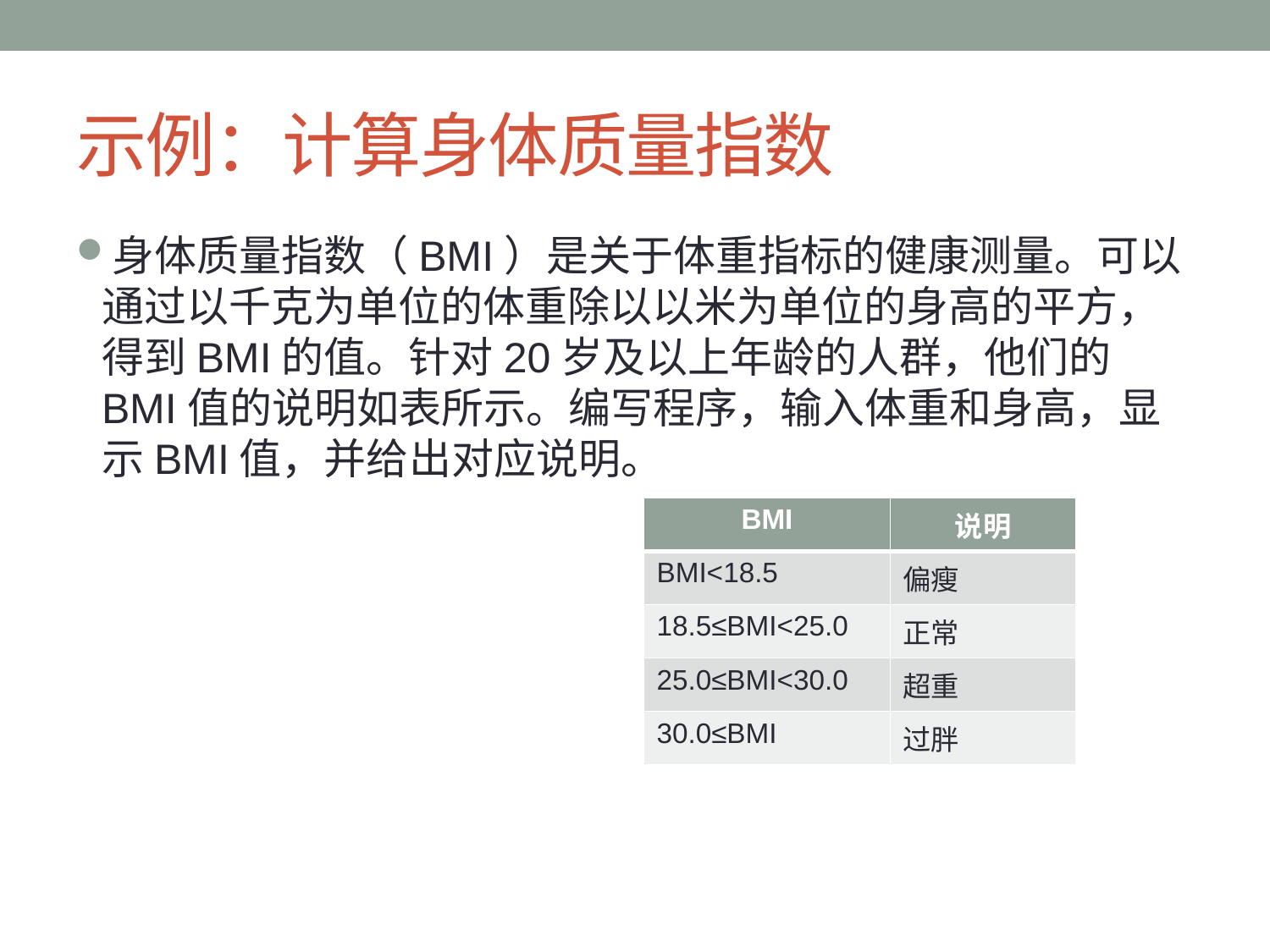

# 示例：计算身体质量指数
身体质量指数（BMI）是关于体重指标的健康测量。可以通过以千克为单位的体重除以以米为单位的身高的平方，得到BMI的值。针对20岁及以上年龄的人群，他们的BMI值的说明如表所示。编写程序，输入体重和身高，显示BMI值，并给出对应说明。
| BMI | 说明 |
| --- | --- |
| BMI<18.5 | 偏瘦 |
| 18.5≤BMI<25.0 | 正常 |
| 25.0≤BMI<30.0 | 超重 |
| 30.0≤BMI | 过胖 |